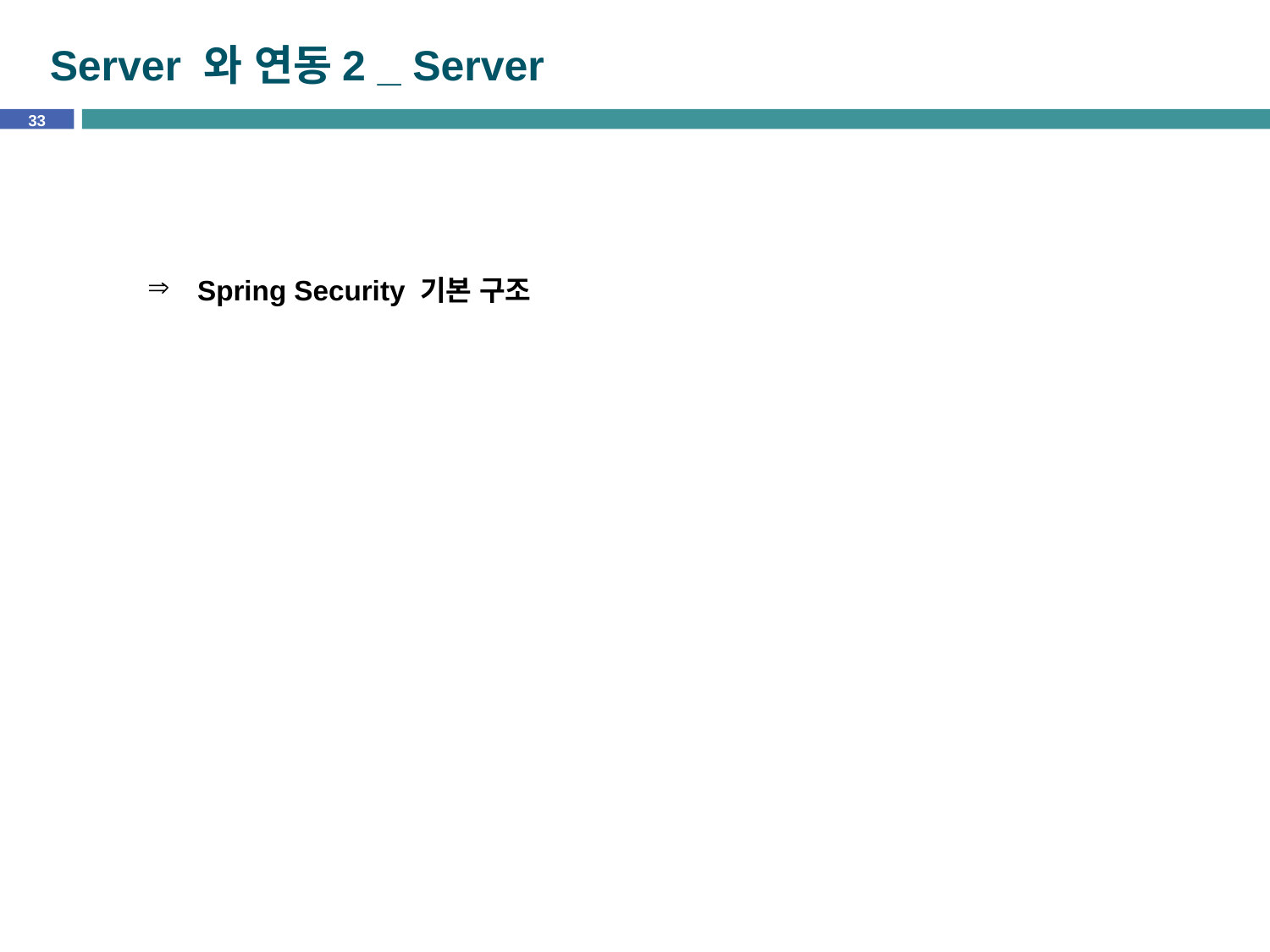

# Server 와 연동2 _ Server
33
Spring Security 기본 구조